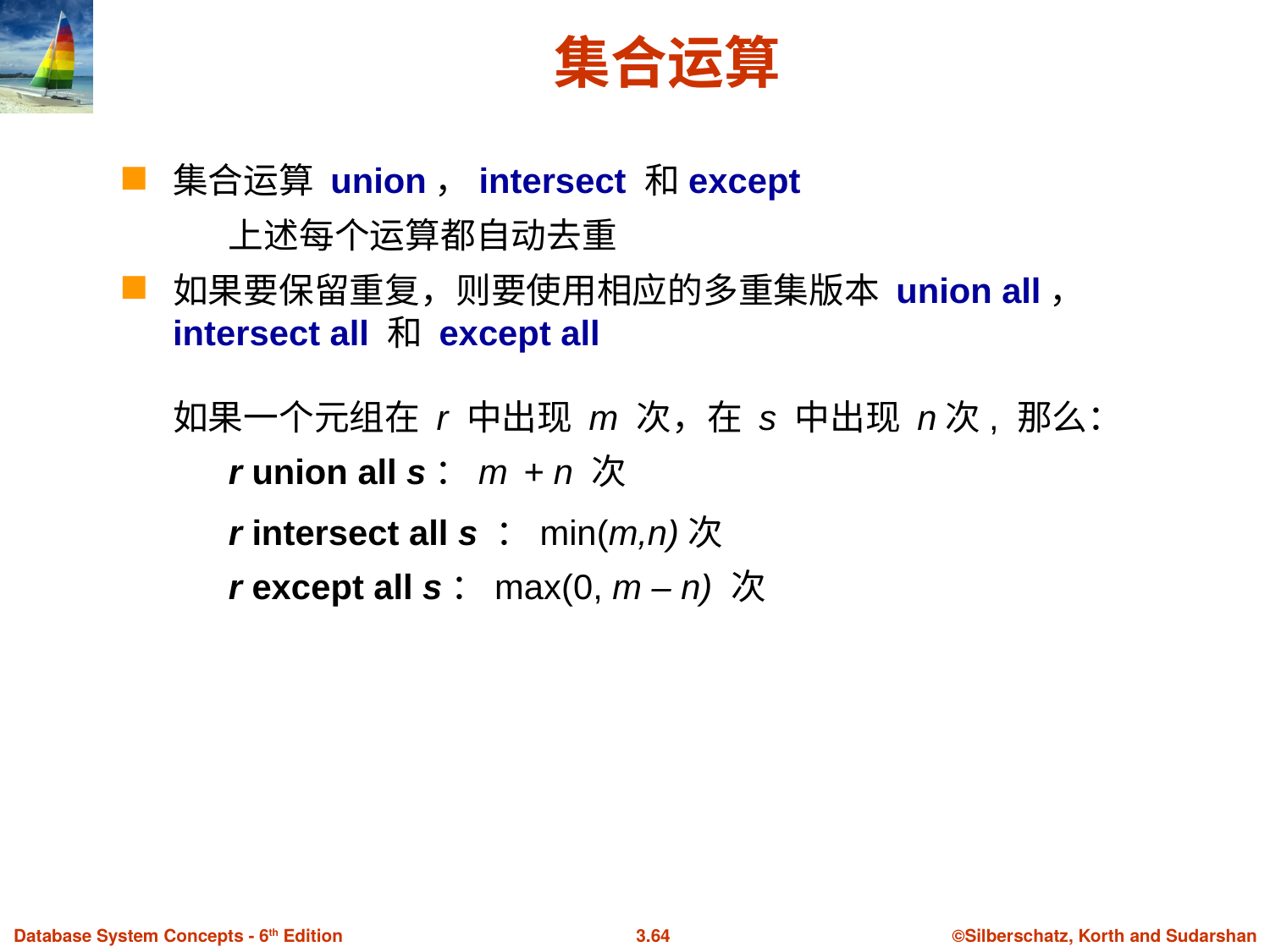

# 集合运算
集合运算 union，intersect 和except
上述每个运算都自动去重
如果要保留重复，则要使用相应的多重集版本 union all， intersect all 和 except all
如果一个元组在 r 中出现 m 次，在 s 中出现 n次, 那么：
r union all s：m  + n 次
r intersect all s ：min(m,n)次
r except all s：max(0, m – n) 次